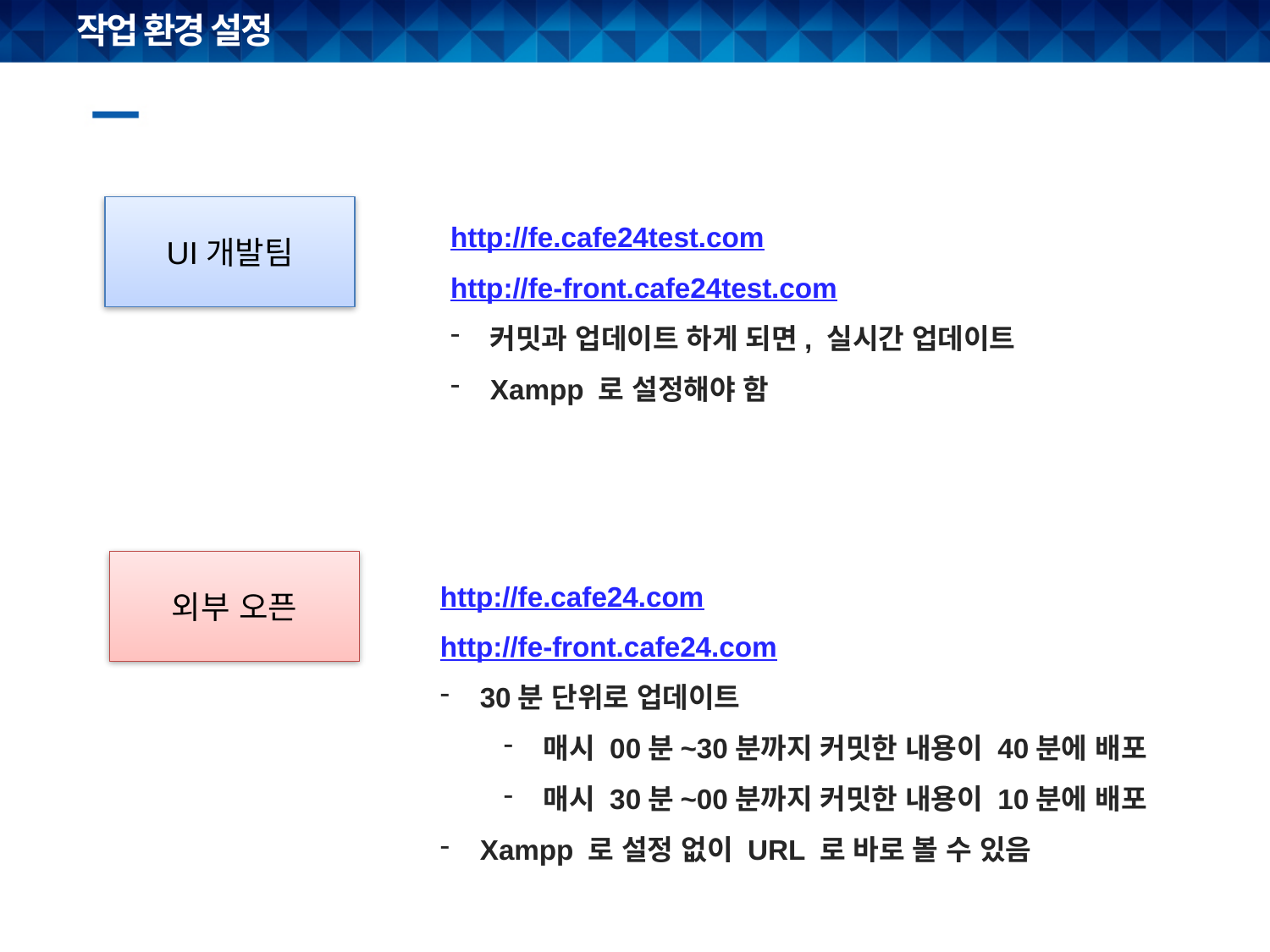

# 작업 환경 설정
http://fe.cafe24test.com
http://fe-front.cafe24test.com
커밋과 업데이트 하게 되면, 실시간 업데이트
Xampp 로 설정해야 함
UI개발팀
외부 오픈
http://fe.cafe24.com
http://fe-front.cafe24.com
30분 단위로 업데이트
매시 00분~30분까지 커밋한 내용이 40분에 배포
매시 30분~00분까지 커밋한 내용이 10분에 배포
Xampp 로 설정 없이 URL 로 바로 볼 수 있음